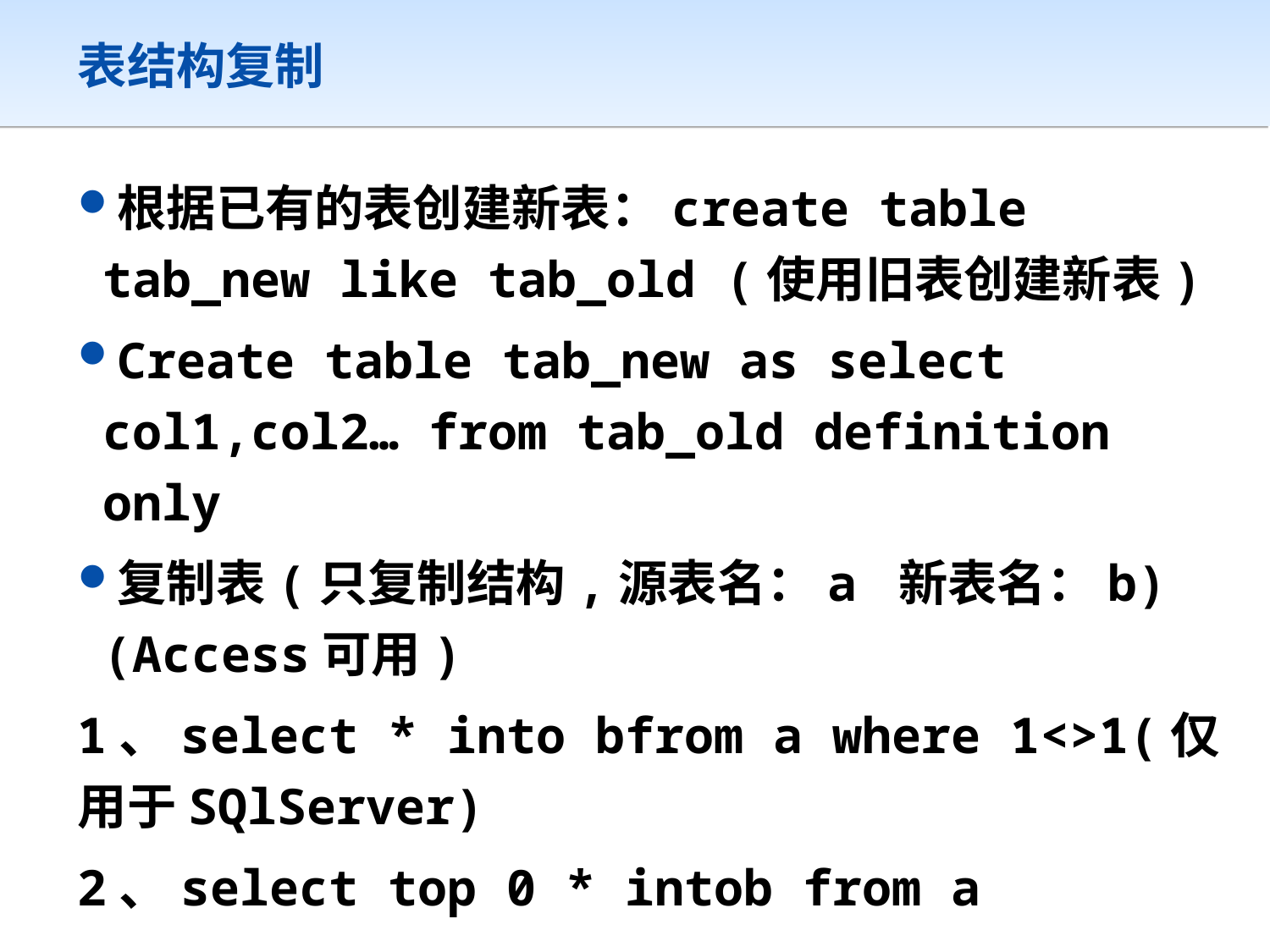

# 表结构复制
根据已有的表创建新表：create table tab_new like tab_old (使用旧表创建新表)
Create table tab_new as select col1,col2… from tab_old definition only
复制表(只复制结构,源表名：a 新表名：b) (Access可用)
1、select * into bfrom a where 1<>1(仅用于SQlServer)
2、select top 0 * intob from a